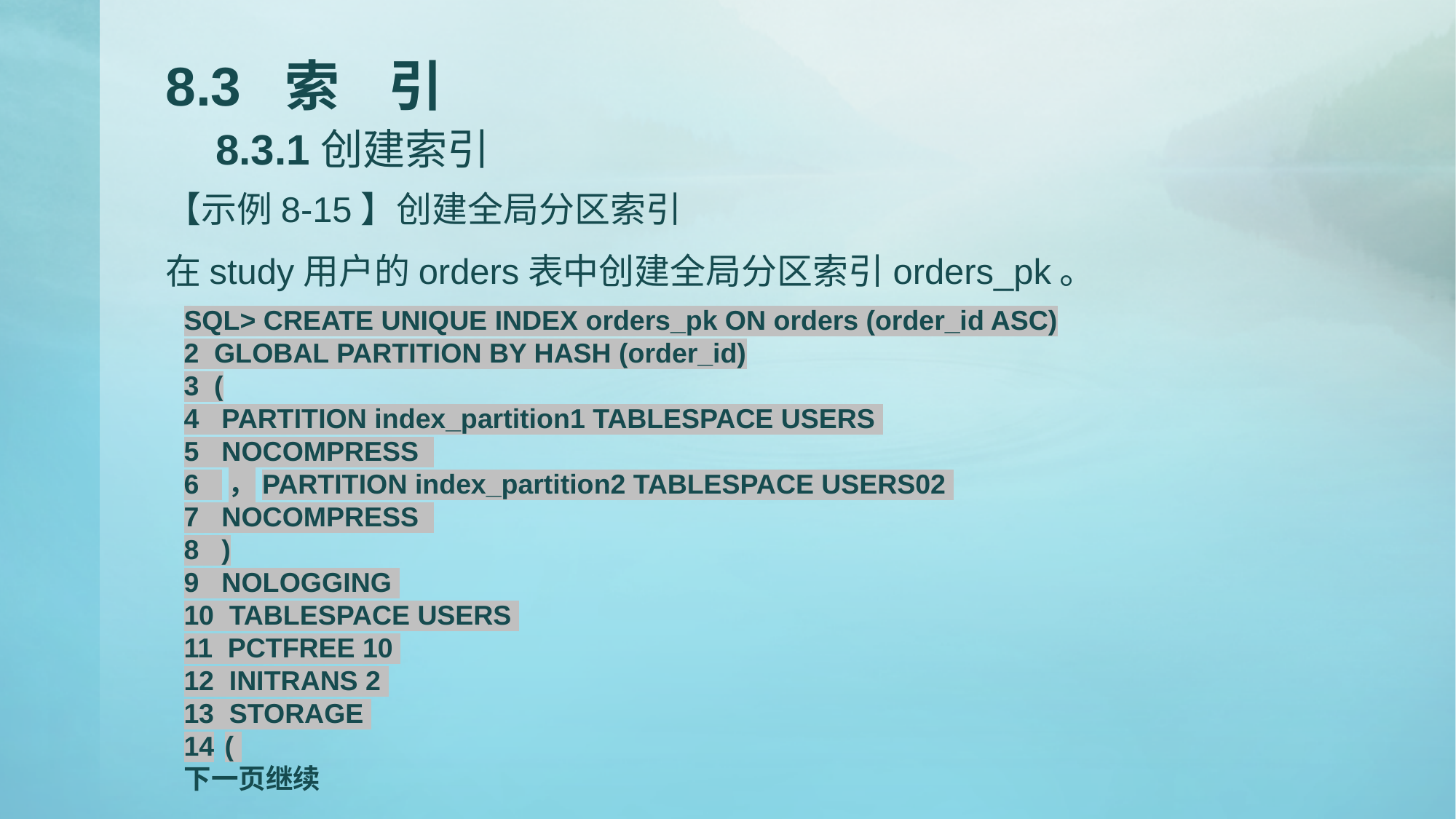

# 8.3  索    引 8.3.1创建索引
【示例8-15】创建全局分区索引
在study用户的orders表中创建全局分区索引orders_pk。
SQL> CREATE UNIQUE INDEX orders_pk ON orders (order_id ASC)
2  GLOBAL PARTITION BY HASH (order_id)
3  (
4   PARTITION index_partition1 TABLESPACE USERS
5   NOCOMPRESS
6   ，PARTITION index_partition2 TABLESPACE USERS02
7   NOCOMPRESS
8   )
9   NOLOGGING
10  TABLESPACE USERS
11  PCTFREE 10
12  INITRANS 2
13  STORAGE
(
下一页继续